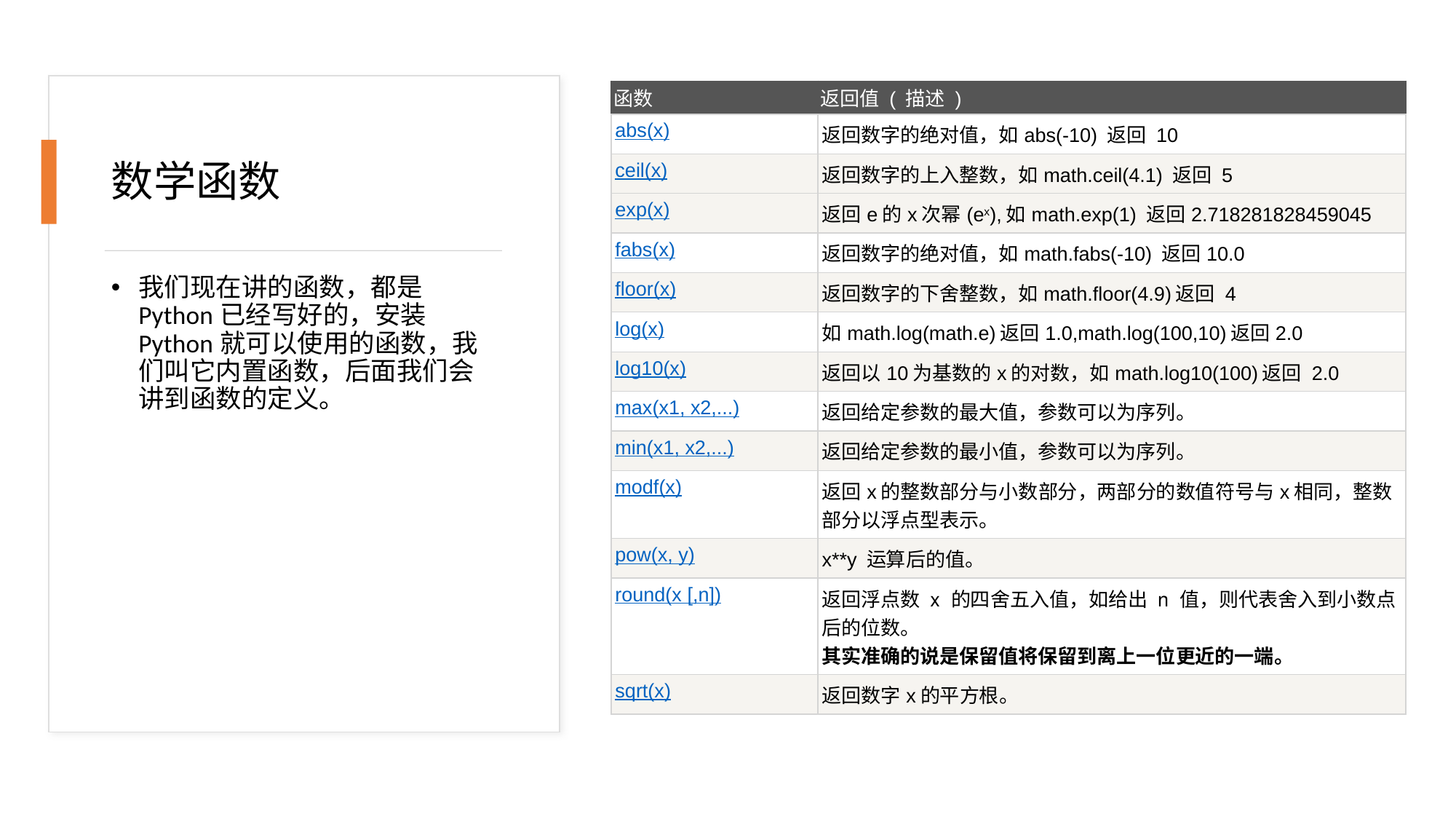

| 函数 | 返回值 ( 描述 ) |
| --- | --- |
| abs(x) | 返回数字的绝对值，如abs(-10) 返回 10 |
| ceil(x) | 返回数字的上入整数，如math.ceil(4.1) 返回 5 |
| exp(x) | 返回e的x次幂(ex),如math.exp(1) 返回2.718281828459045 |
| fabs(x) | 返回数字的绝对值，如math.fabs(-10) 返回10.0 |
| floor(x) | 返回数字的下舍整数，如math.floor(4.9)返回 4 |
| log(x) | 如math.log(math.e)返回1.0,math.log(100,10)返回2.0 |
| log10(x) | 返回以10为基数的x的对数，如math.log10(100)返回 2.0 |
| max(x1, x2,...) | 返回给定参数的最大值，参数可以为序列。 |
| min(x1, x2,...) | 返回给定参数的最小值，参数可以为序列。 |
| modf(x) | 返回x的整数部分与小数部分，两部分的数值符号与x相同，整数部分以浮点型表示。 |
| pow(x, y) | x\*\*y 运算后的值。 |
| round(x [,n]) | 返回浮点数 x 的四舍五入值，如给出 n 值，则代表舍入到小数点后的位数。 其实准确的说是保留值将保留到离上一位更近的一端。 |
| sqrt(x) | 返回数字x的平方根。 |
# 数学函数

我们现在讲的函数，都是Python已经写好的，安装Python就可以使用的函数，我们叫它内置函数，后面我们会讲到函数的定义。